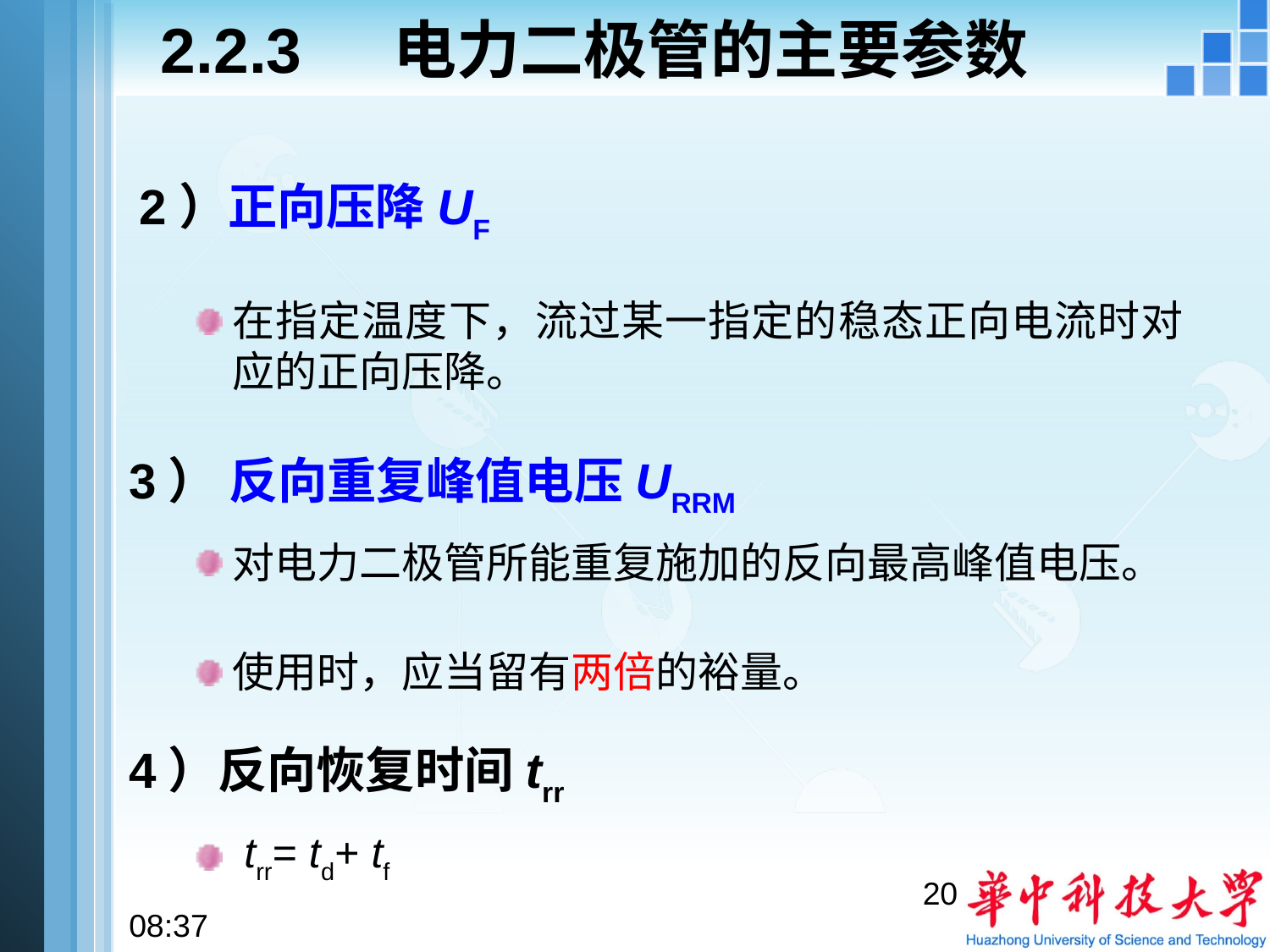

# 2.2.3  电力二极管的主要参数
2）正向压降UF

在指定温度下，流过某一指定的稳态正向电流时对应的正向压降。

3） 反向重复峰值电压URRM
对电力二极管所能重复施加的反向最高峰值电压。

使用时，应当留有两倍的裕量。

4）反向恢复时间trr
 trr= td+ tf

20
08:37